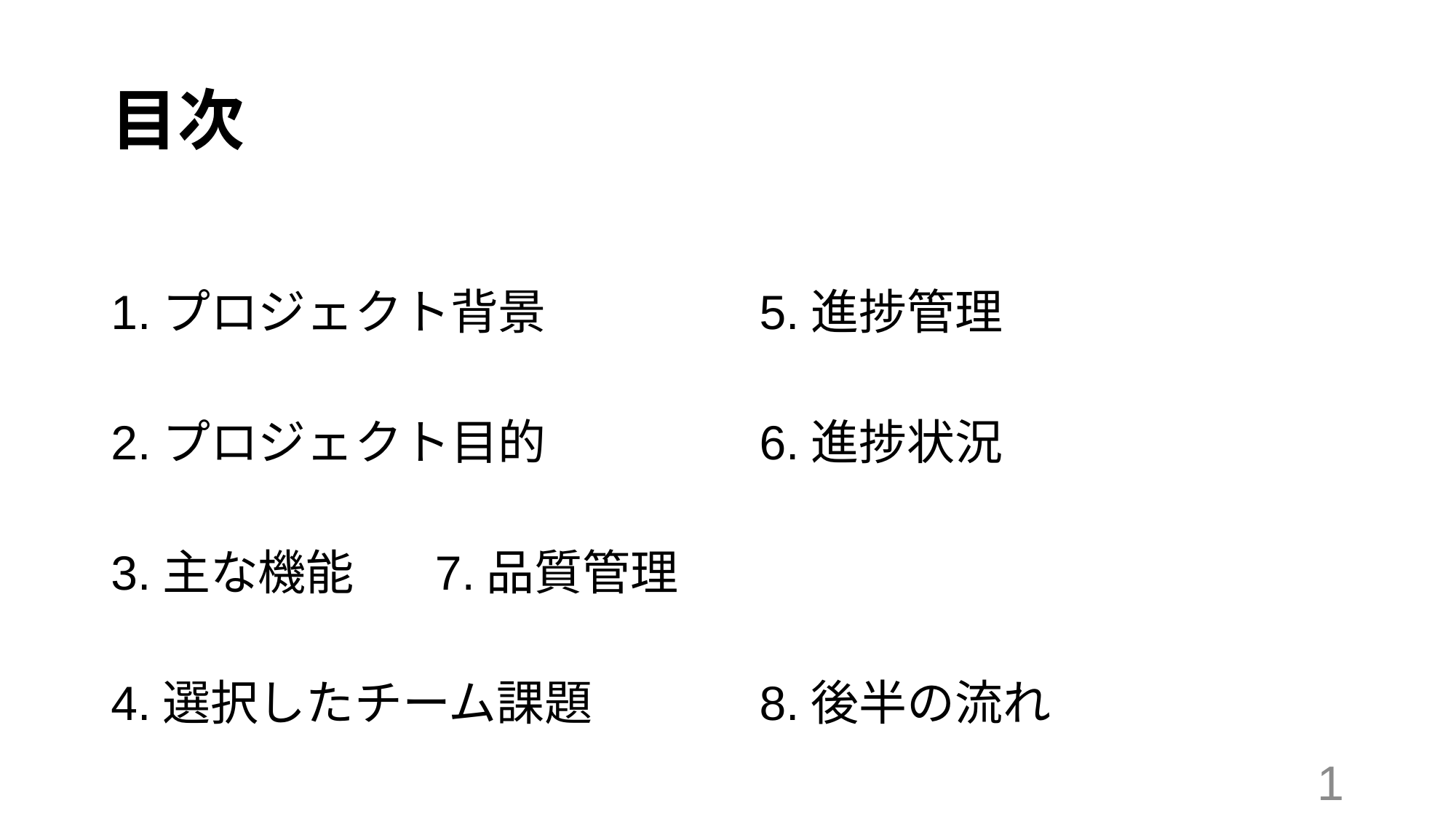

# 目次
1.プロジェクト背景			5.進捗管理
2.プロジェクト目的			6.進捗状況
3.主な機能				7.品質管理
4.選択したチーム課題		8.後半の流れ

1